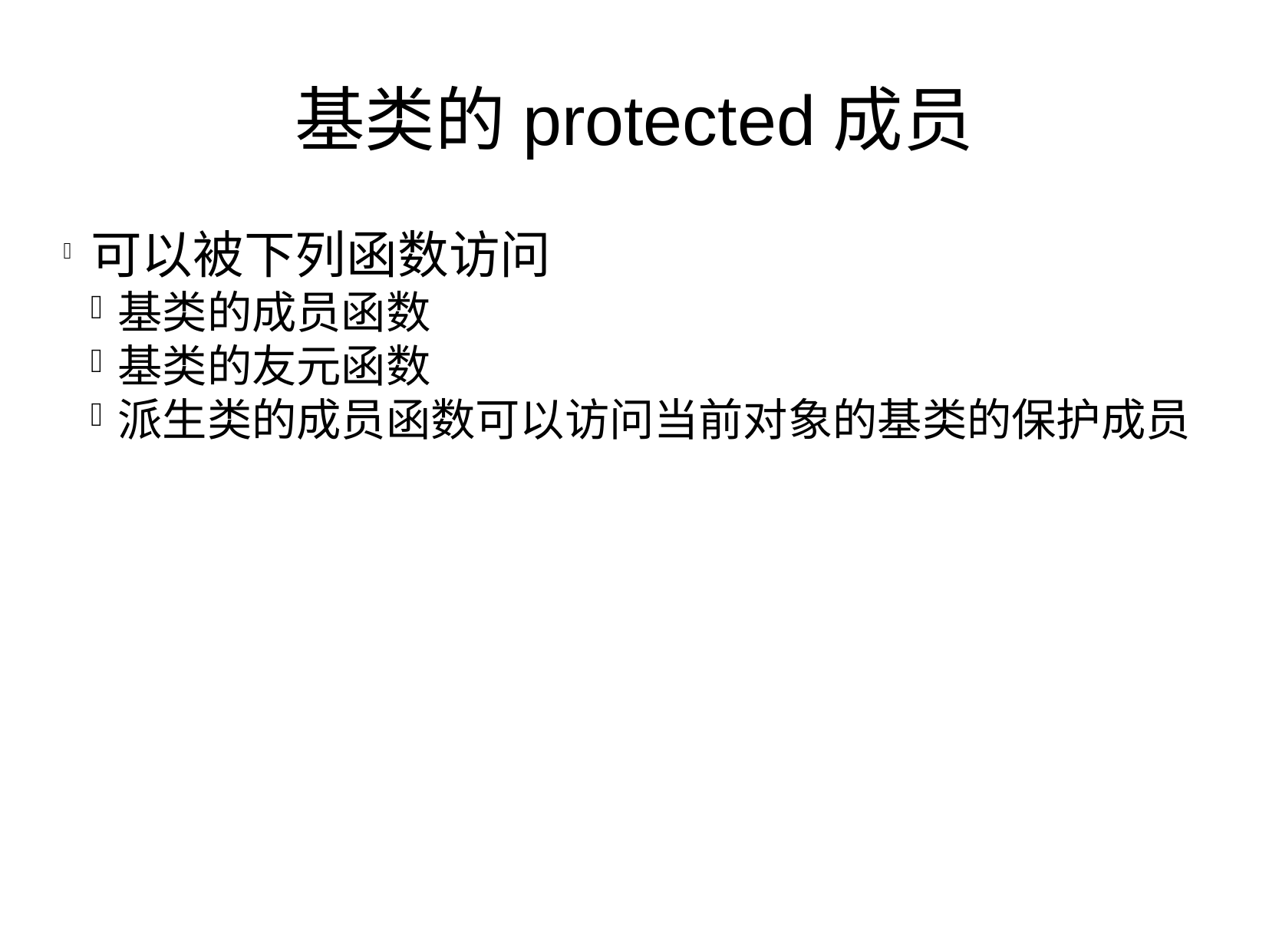

基类的protected成员
可以被下列函数访问
基类的成员函数
基类的友元函数
派生类的成员函数可以访问当前对象的基类的保护成员